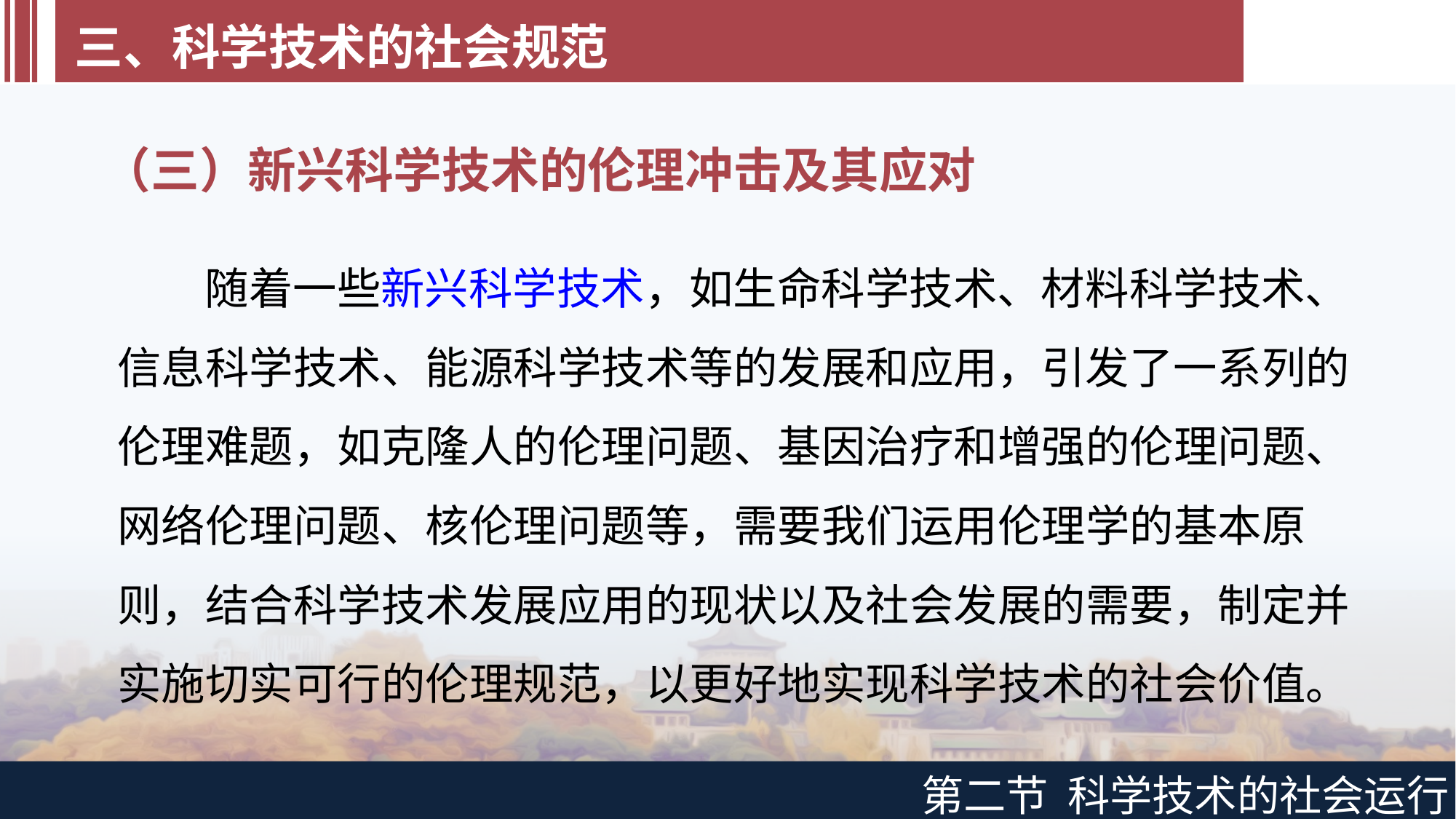

三、科学技术的社会规范
（三）新兴科学技术的伦理冲击及其应对
随着一些新兴科学技术，如生命科学技术、材料科学技术、信息科学技术、能源科学技术等的发展和应用，引发了一系列的伦理难题，如克隆人的伦理问题、基因治疗和增强的伦理问题、网络伦理问题、核伦理问题等，需要我们运用伦理学的基本原则，结合科学技术发展应用的现状以及社会发展的需要，制定并实施切实可行的伦理规范，以更好地实现科学技术的社会价值。
第二节  科学技术的社会运行